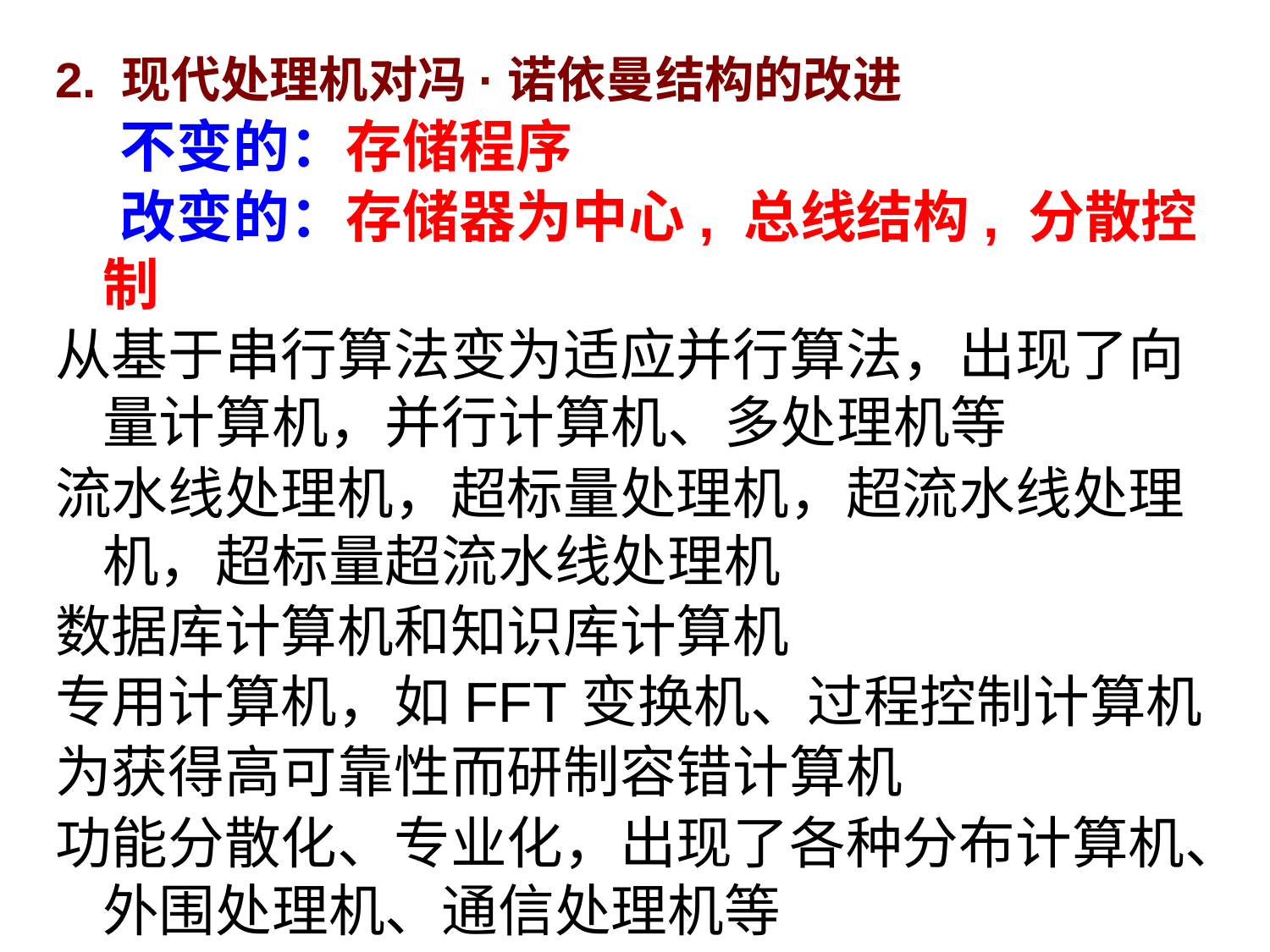

2. 现代处理机对冯·诺依曼结构的改进
    不变的：存储程序
    改变的：存储器为中心, 总线结构, 分散控制
从基于串行算法变为适应并行算法，出现了向量计算机，并行计算机、多处理机等
流水线处理机，超标量处理机，超流水线处理机，超标量超流水线处理机
数据库计算机和知识库计算机
专用计算机，如FFT变换机、过程控制计算机
为获得高可靠性而研制容错计算机
功能分散化、专业化，出现了各种分布计算机、外围处理机、通信处理机等